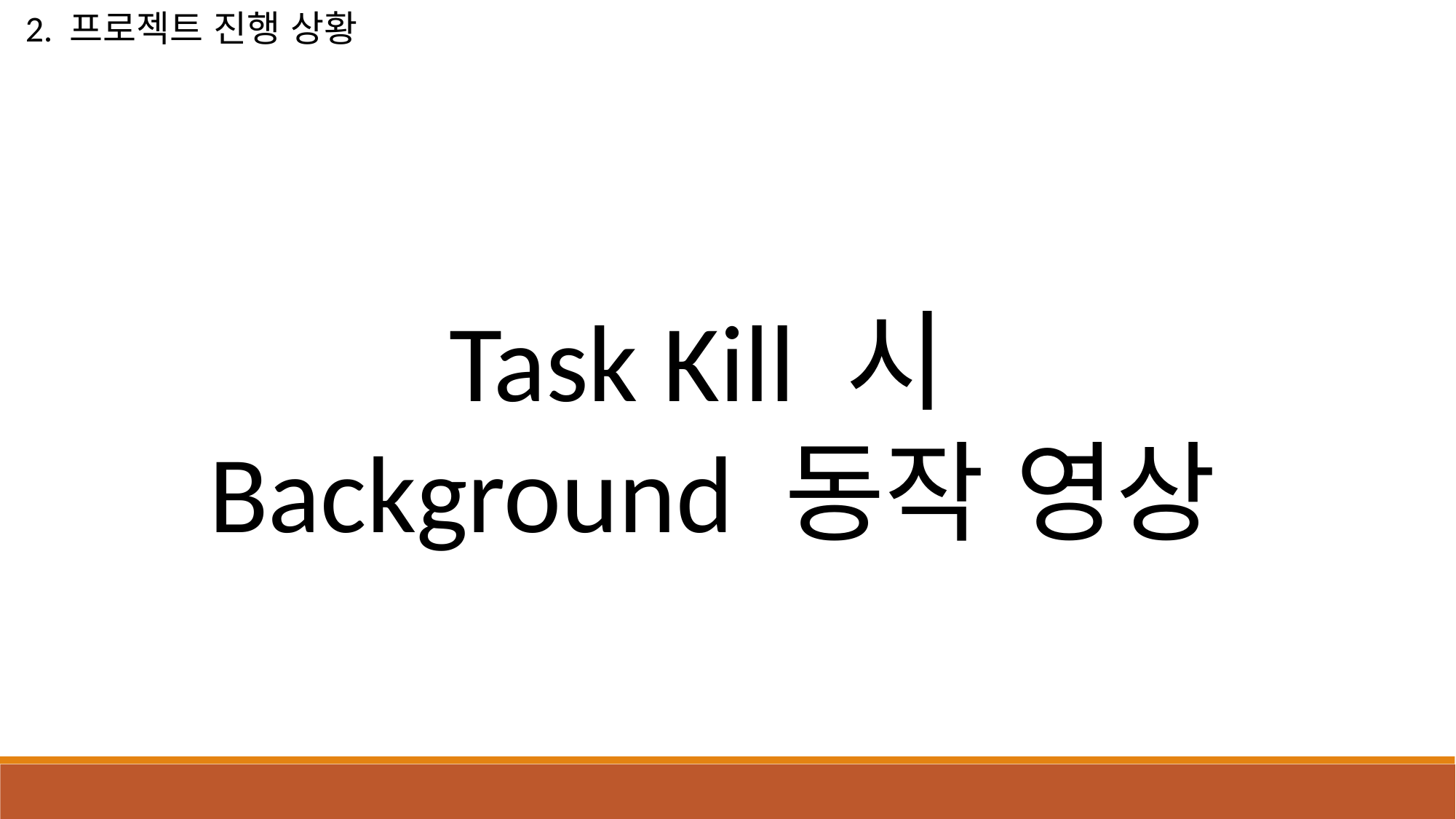

2. 프로젝트 진행 상황
Task Kill 시
Background 동작 영상